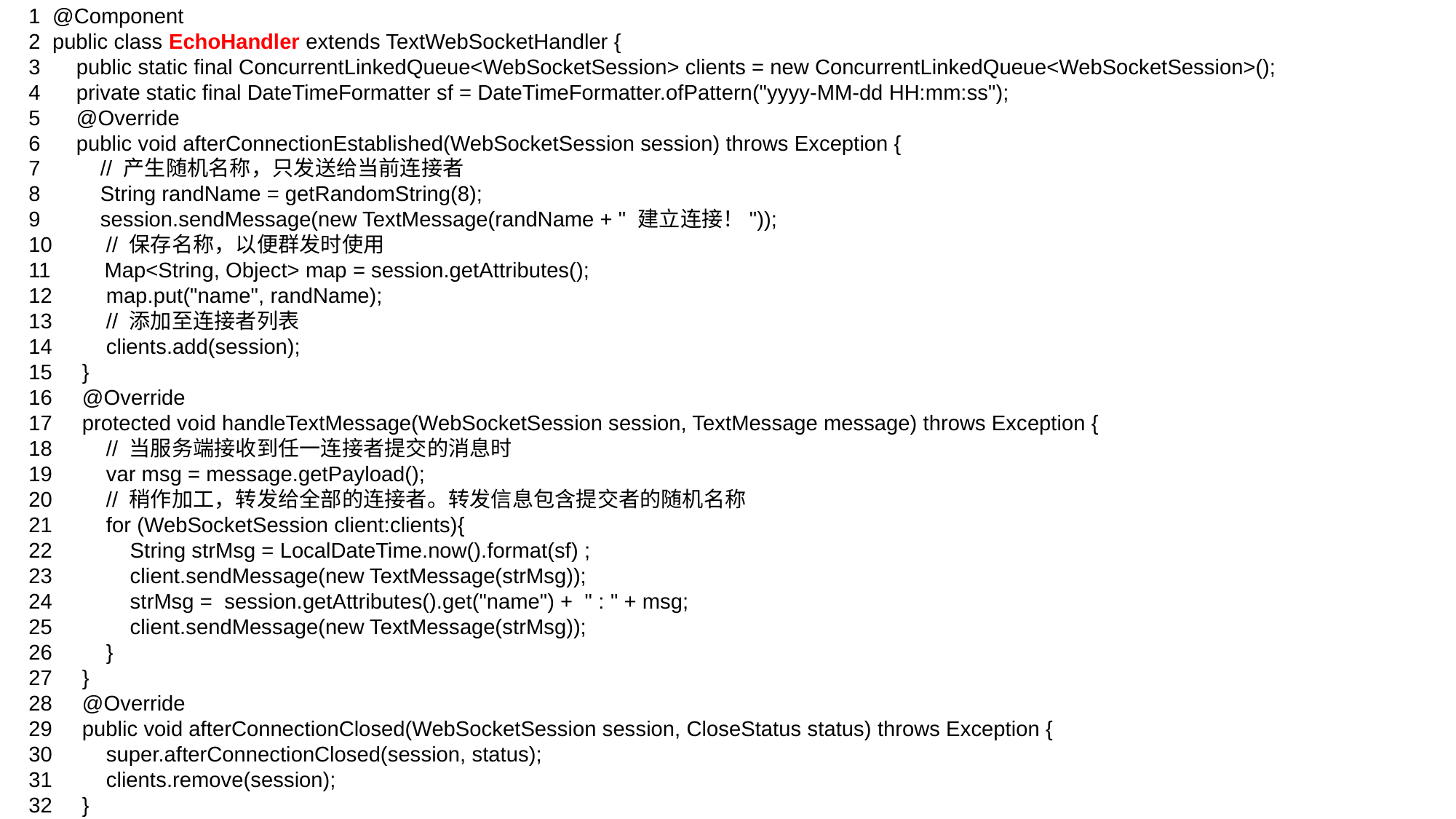

1  @Component
2  public class EchoHandler extends TextWebSocketHandler {
3      public static final ConcurrentLinkedQueue<WebSocketSession> clients = new ConcurrentLinkedQueue<WebSocketSession>();
4      private static final DateTimeFormatter sf = DateTimeFormatter.ofPattern("yyyy-MM-dd HH:mm:ss");
5      @Override
6      public void afterConnectionEstablished(WebSocketSession session) throws Exception {
7          // 产生随机名称，只发送给当前连接者
8          String randName = getRandomString(8);
9          session.sendMessage(new TextMessage(randName + " 建立连接！"));
10         // 保存名称，以便群发时使用
11         Map<String, Object> map = session.getAttributes();
12         map.put("name", randName);
13         // 添加至连接者列表
14         clients.add(session);
15     }
16     @Override
17     protected void handleTextMessage(WebSocketSession session, TextMessage message) throws Exception {
18         // 当服务端接收到任一连接者提交的消息时
19         var msg = message.getPayload();
20         // 稍作加工，转发给全部的连接者。转发信息包含提交者的随机名称
21         for (WebSocketSession client:clients){
22             String strMsg = LocalDateTime.now().format(sf) ;
23             client.sendMessage(new TextMessage(strMsg));
24             strMsg =  session.getAttributes().get("name") +  " : " + msg;
25             client.sendMessage(new TextMessage(strMsg));
26         }
27     }
28     @Override
29     public void afterConnectionClosed(WebSocketSession session, CloseStatus status) throws Exception {
30         super.afterConnectionClosed(session, status);
31         clients.remove(session);
32     }